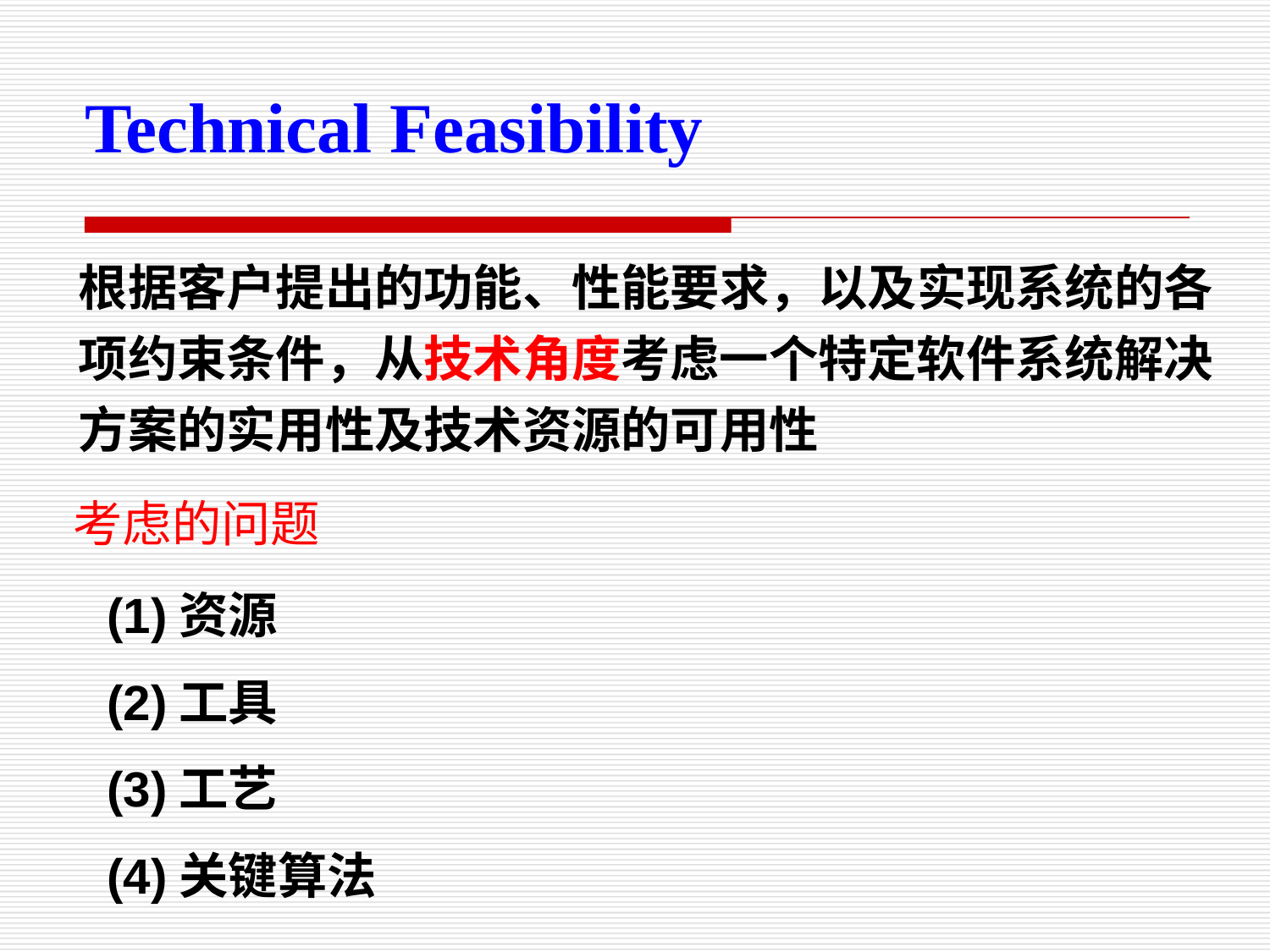

Technical Feasibility
根据客户提出的功能、性能要求，以及实现系统的各项约束条件，从技术角度考虑一个特定软件系统解决方案的实用性及技术资源的可用性
 考虑的问题
(1)资源
(2)工具
(3)工艺
(4)关键算法